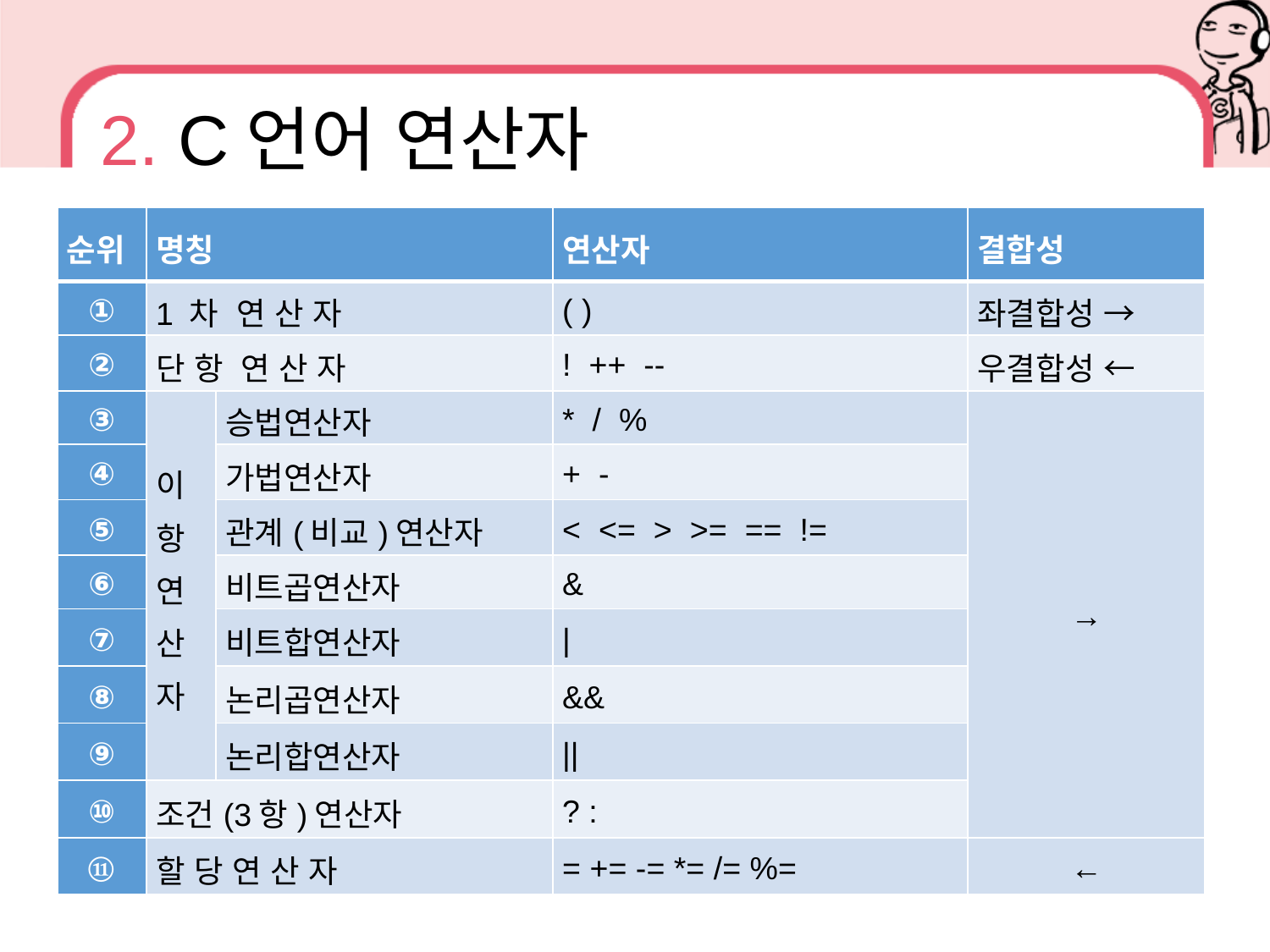

# 2. C언어 연산자
| 순위 | 명칭 |  | 연산자 | 결합성 |
| --- | --- | --- | --- | --- |
| ① | 1 차 연 산 자 |  | ( ) | 좌결합성 → |
| ② | 단 항 연 산 자 |  | ! ++ -- | 우결합성 ← |
| ③ | 이 항 연 산 자 | 승법연산자 | \* / % | → |
| ④ |  | 가법연산자 | + - |  |
| ⑤ |  | 관계(비교)연산자 | < <= > >= == != |  |
| ⑥ |  | 비트곱연산자 | & |  |
| ⑦ |  | 비트합연산자 | | |  |
| ⑧ |  | 논리곱연산자 | && |  |
| ⑨ |  | 논리합연산자 | || |  |
| ⑩ | 조건(3항)연산자 |  | ? : |  |
| ⑪ | 할 당 연 산 자 |  | = += -= \*= /= %= | ← |